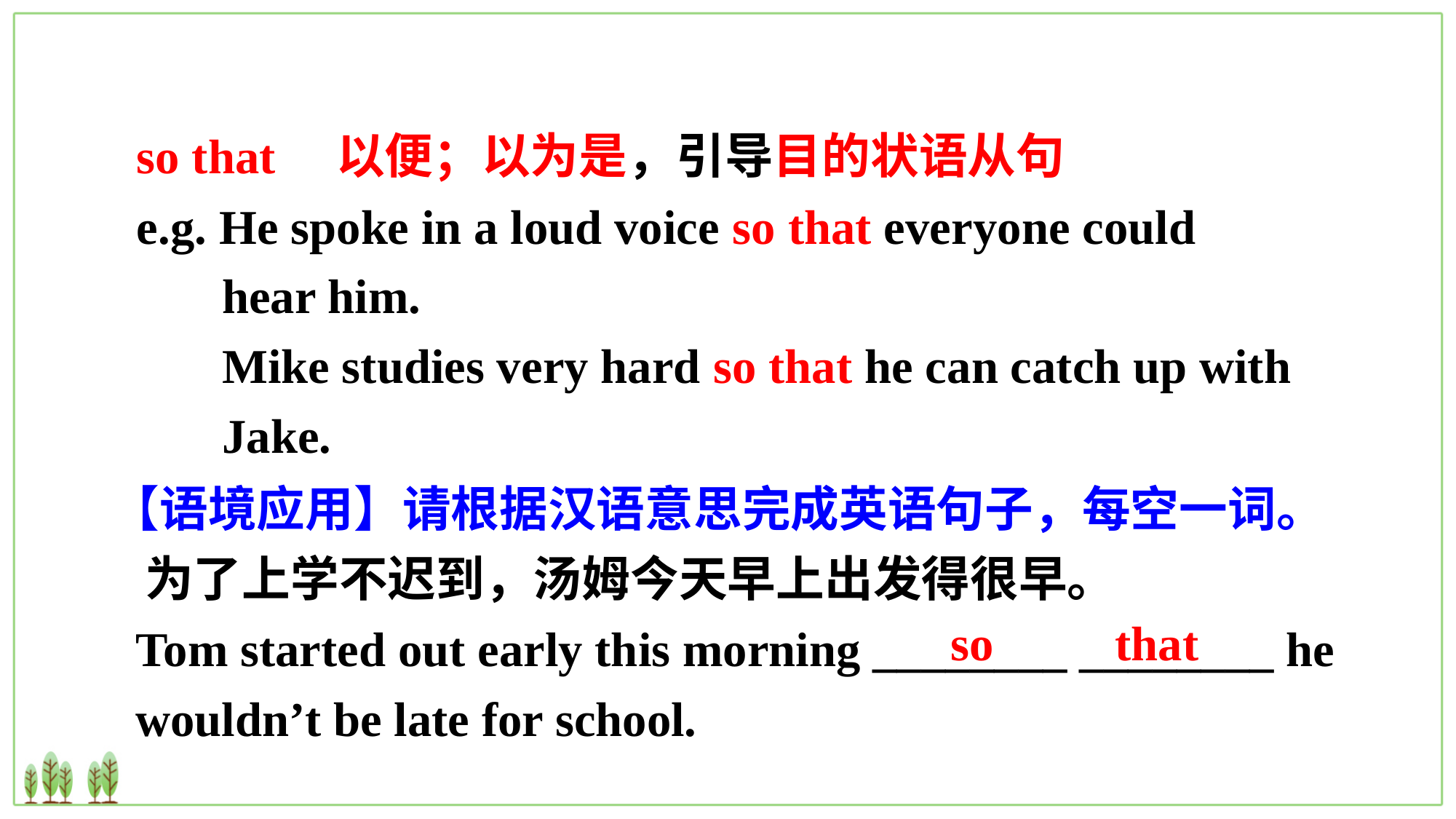

so that    以便；以为是，引导目的状语从句
e.g. He spoke in a loud voice so that everyone could
       hear him.
       Mike studies very hard so that he can catch up with
       Jake.
【语境应用】请根据汉语意思完成英语句子，每空一词。
  为了上学不迟到，汤姆今天早上出发得很早。
  Tom started out early this morning ________ ________ he
  wouldn’t be late for school.
    so          that